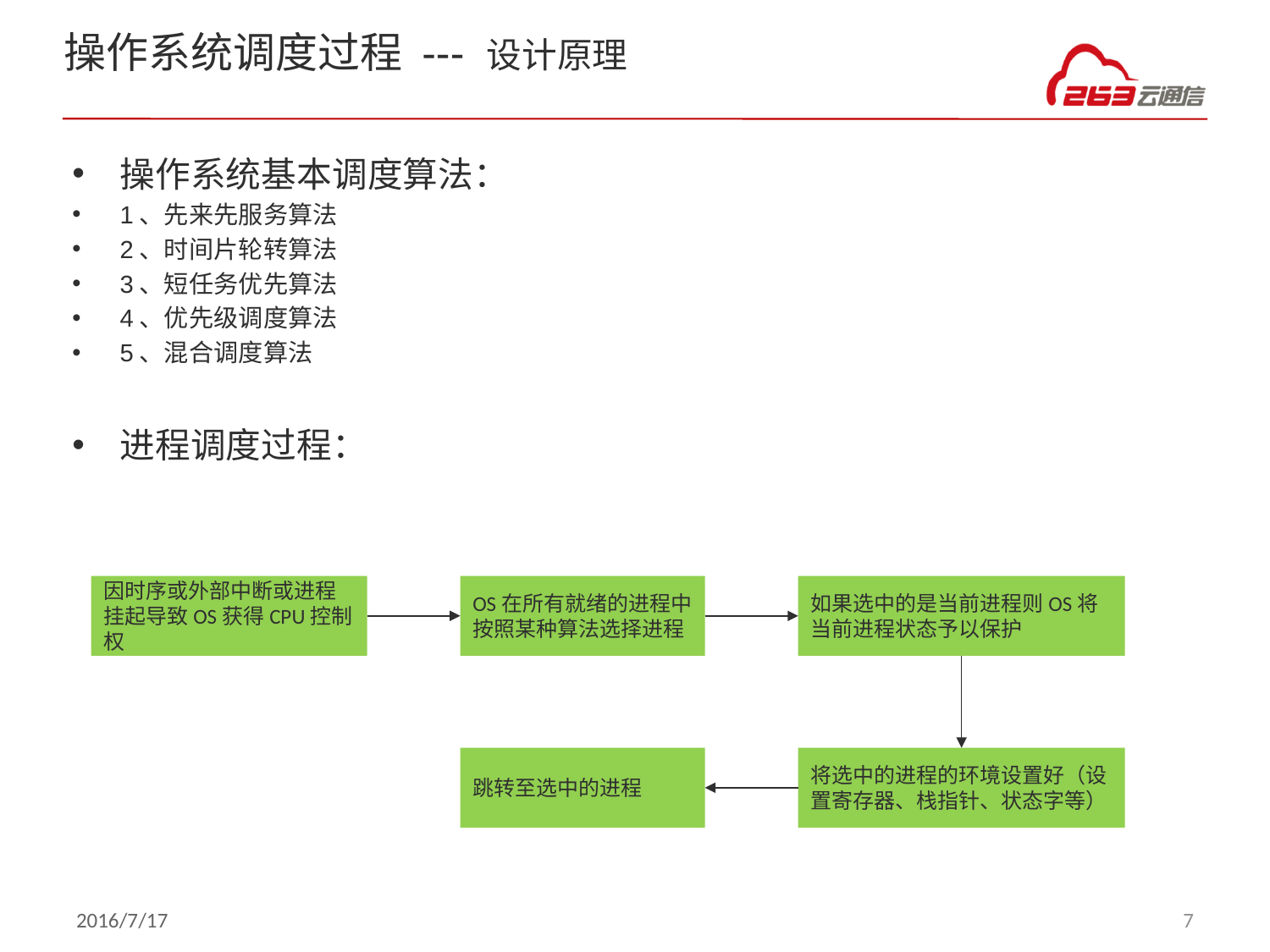

# 操作系统调度过程 --- 设计原理
操作系统基本调度算法：
1、先来先服务算法
2、时间片轮转算法
3、短任务优先算法
4、优先级调度算法
5、混合调度算法

进程调度过程：

因时序或外部中断或进程挂起导致OS获得CPU控制权
OS在所有就绪的进程中按照某种算法选择进程
如果选中的是当前进程则OS将当前进程状态予以保护
跳转至选中的进程
将选中的进程的环境设置好（设置寄存器、栈指针、状态字等）